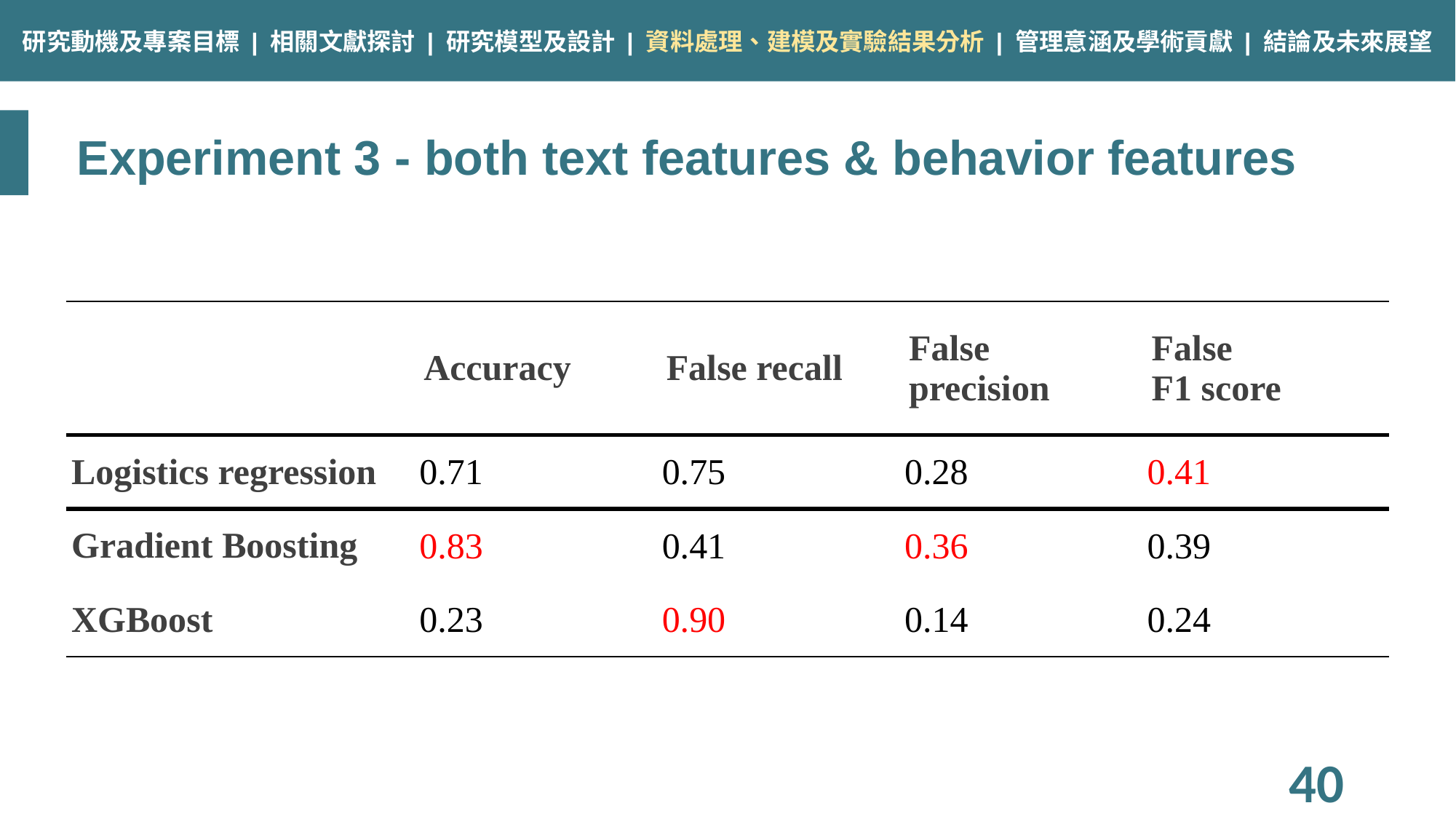

研究動機及專案目標 | 相關文獻探討 | 研究模型及設計 | 資料處理、建模及實驗結果分析 | 管理意涵及學術貢獻 | 結論及未來展望
# Experiment 3 - both text features & behavior features
|  | Accuracy | False recall | False precision | False F1 score |
| --- | --- | --- | --- | --- |
| Logistics regression | 0.71 | 0.75 | 0.28 | 0.41 |
| Gradient Boosting | 0.83 | 0.41 | 0.36 | 0.39 |
| XGBoost | 0.23 | 0.90 | 0.14 | 0.24 |
40